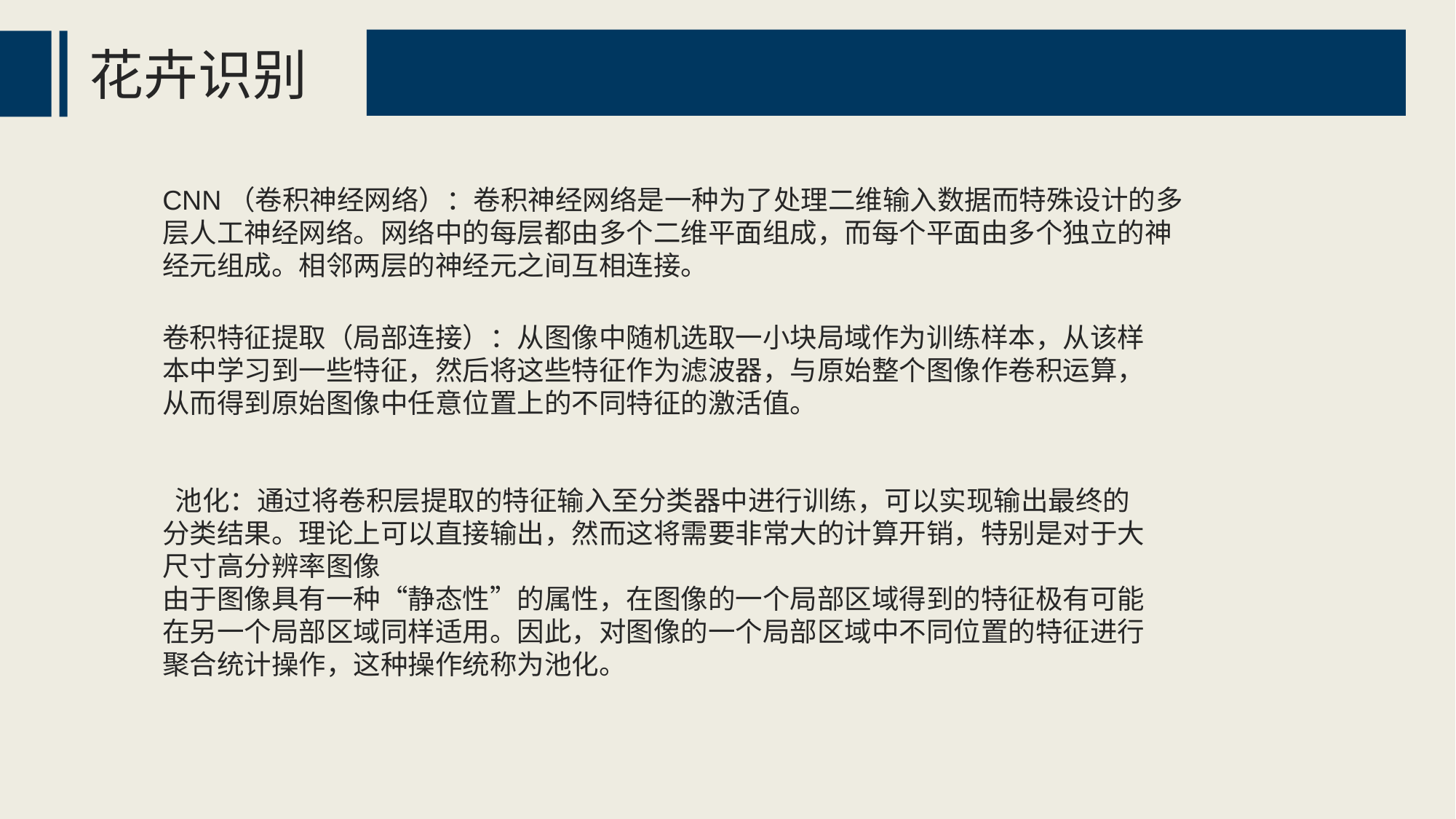

花卉识别

CNN（卷积神经网络）：卷积神经网络是一种为了处理二维输入数据而特殊设计的多层人工神经网络。网络中的每层都由多个二维平面组成，而每个平面由多个独立的神经元组成。相邻两层的神经元之间互相连接。
卷积特征提取（局部连接）：从图像中随机选取一小块局域作为训练样本，从该样本中学习到一些特征，然后将这些特征作为滤波器，与原始整个图像作卷积运算，从而得到原始图像中任意位置上的不同特征的激活值。
 池化：通过将卷积层提取的特征输入至分类器中进行训练，可以实现输出最终的分类结果。理论上可以直接输出，然而这将需要非常大的计算开销，特别是对于大尺寸高分辨率图像
由于图像具有一种“静态性”的属性，在图像的一个局部区域得到的特征极有可能在另一个局部区域同样适用。因此，对图像的一个局部区域中不同位置的特征进行聚合统计操作，这种操作统称为池化。